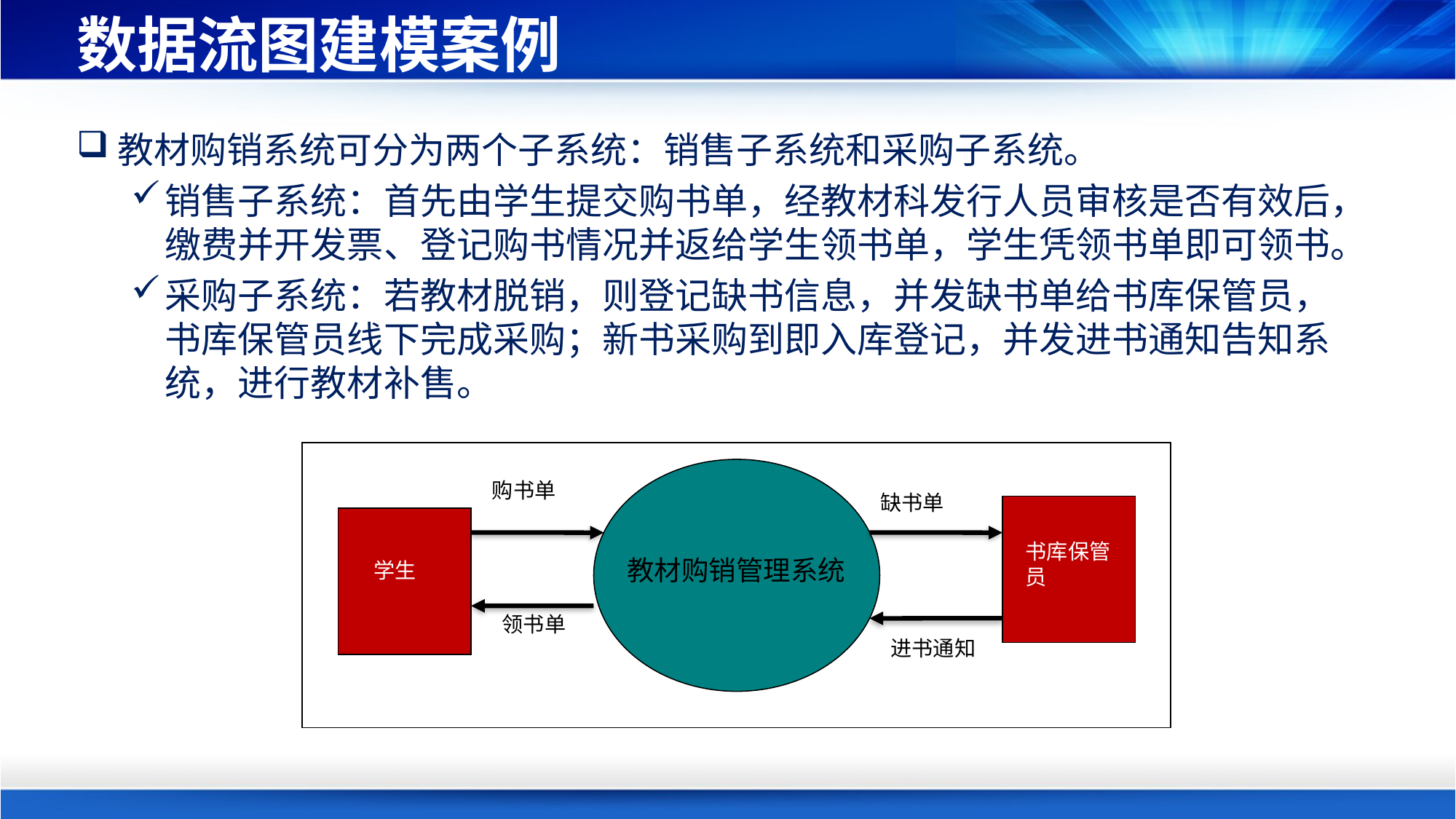

# 数据流图建模案例
教材购销系统可分为两个子系统：销售子系统和采购子系统。
销售子系统：首先由学生提交购书单，经教材科发行人员审核是否有效后，缴费并开发票、登记购书情况并返给学生领书单，学生凭领书单即可领书。
采购子系统：若教材脱销，则登记缺书信息，并发缺书单给书库保管员，书库保管员线下完成采购；新书采购到即入库登记，并发进书通知告知系统，进行教材补售。

购书单
缺书单

书库保管员
教材购销管理系统
学生

领书单

进书通知